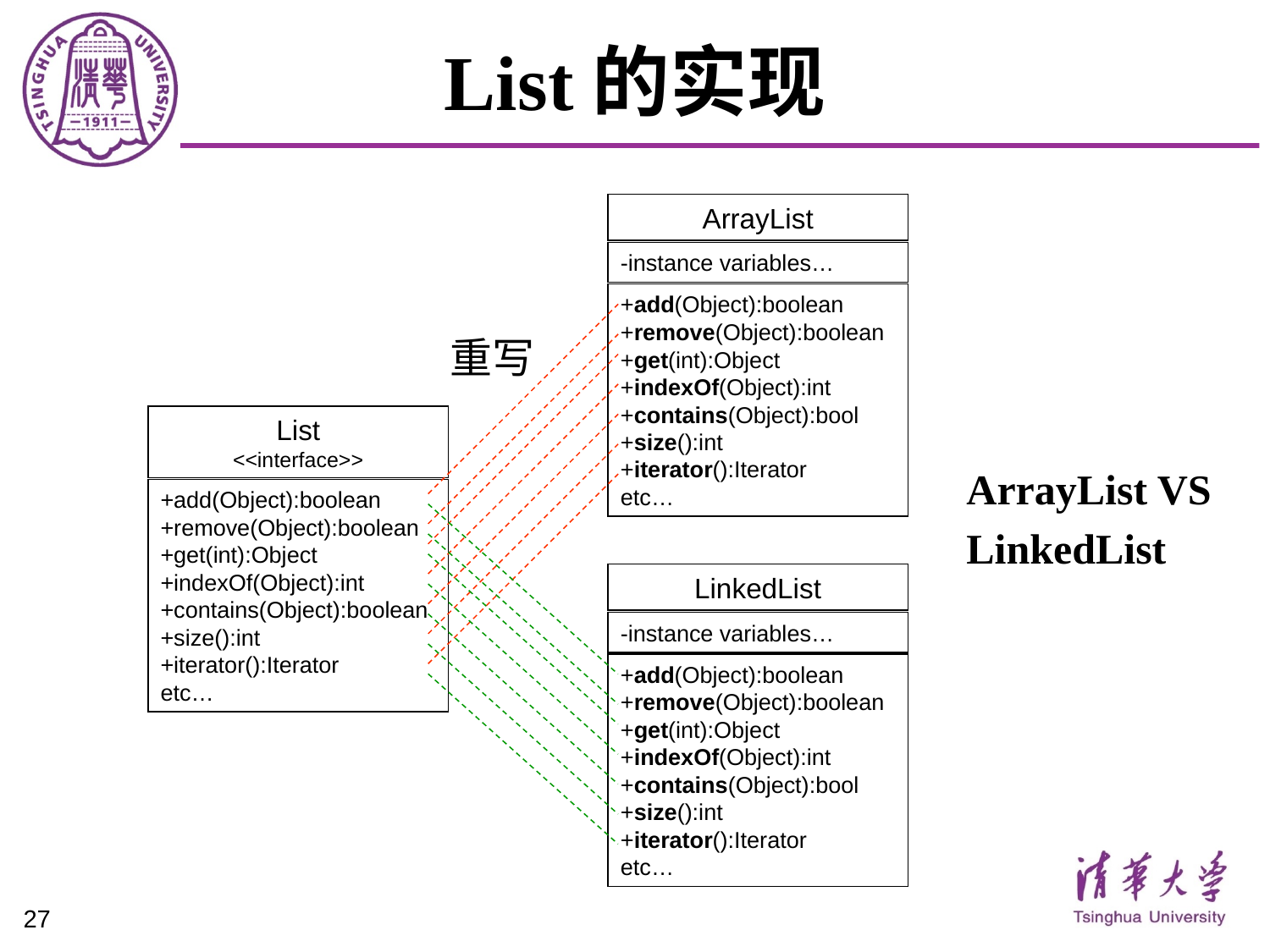

# List的实现
ArrayList
-instance variables…
+add(Object):boolean
+remove(Object):boolean
+get(int):Object
+indexOf(Object):int
+contains(Object):bool
+size():int
+iterator():Iterator
etc…

重写
List
<<interface>>
+add(Object):boolean
+remove(Object):boolean
+get(int):Object
+indexOf(Object):int
+contains(Object):boolean
+size():int
+iterator():Iterator
etc…
ArrayList VS
LinkedList

LinkedList
-instance variables…
+add(Object):boolean
+remove(Object):boolean
+get(int):Object
+indexOf(Object):int
+contains(Object):bool
+size():int
+iterator():Iterator
etc…
27